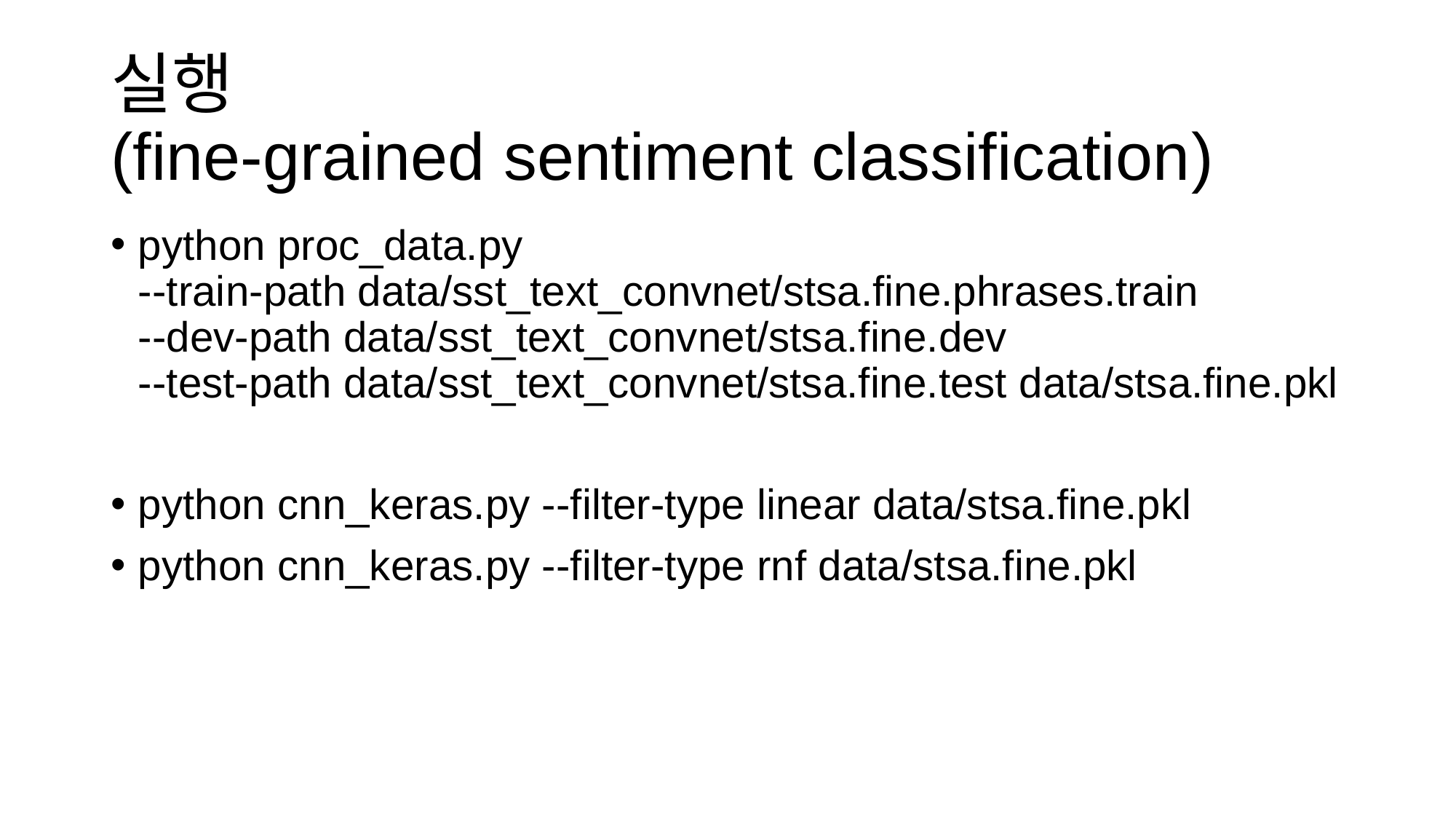

# 실행 (fine-grained sentiment classification)
python proc_data.py
--train-path data/sst_text_convnet/stsa.fine.phrases.train
--dev-path data/sst_text_convnet/stsa.fine.dev
--test-path data/sst_text_convnet/stsa.fine.test data/stsa.fine.pkl

python cnn_keras.py --filter-type linear data/stsa.fine.pkl
python cnn_keras.py --filter-type rnf data/stsa.fine.pkl